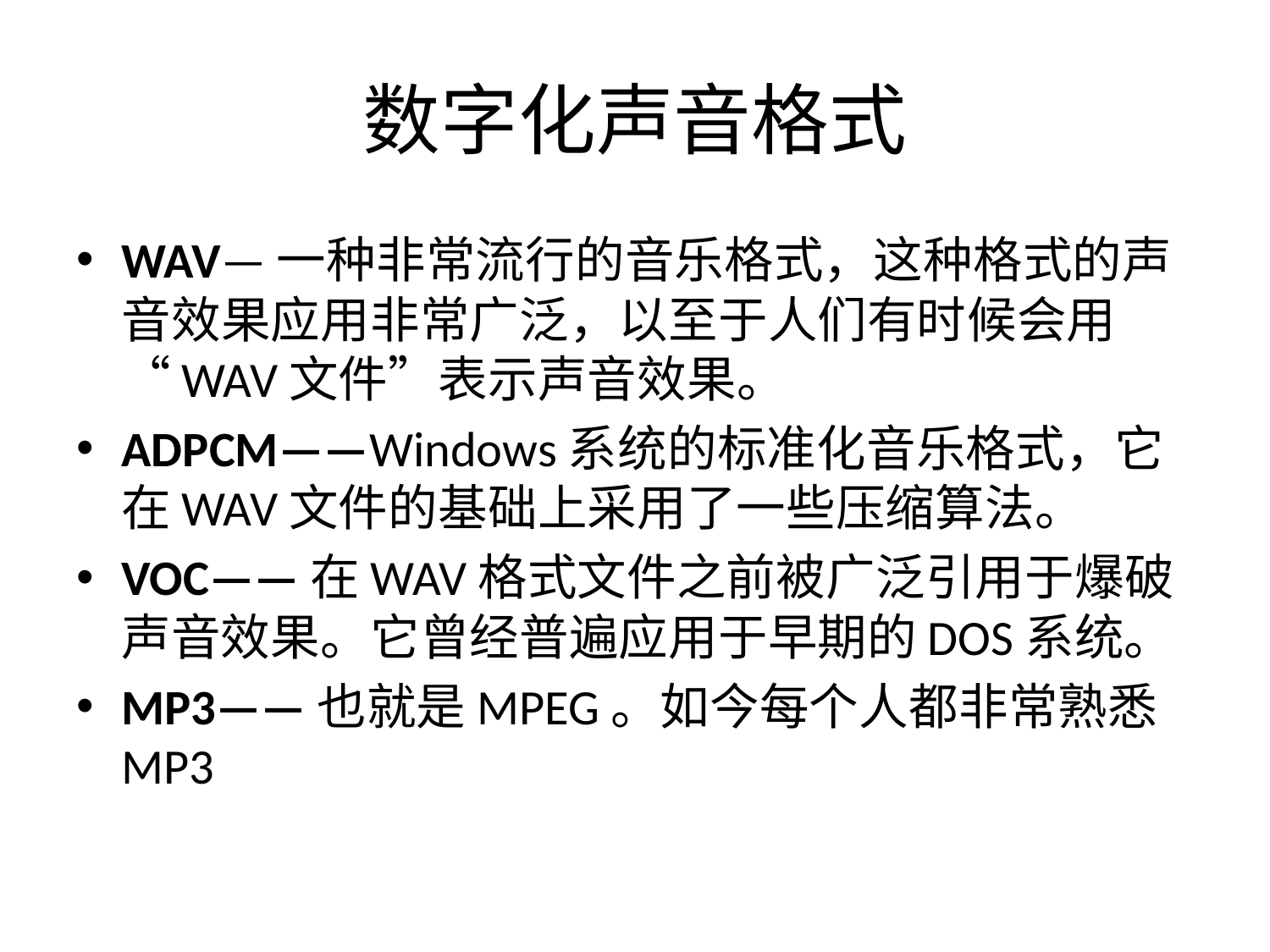

# 数字化声音格式
WAV—一种非常流行的音乐格式，这种格式的声音效果应用非常广泛，以至于人们有时候会用“WAV文件”表示声音效果。
ADPCM——Windows系统的标准化音乐格式，它在WAV文件的基础上采用了一些压缩算法。
VOC——在WAV格式文件之前被广泛引用于爆破声音效果。它曾经普遍应用于早期的DOS系统。
MP3——也就是MPEG。如今每个人都非常熟悉MP3